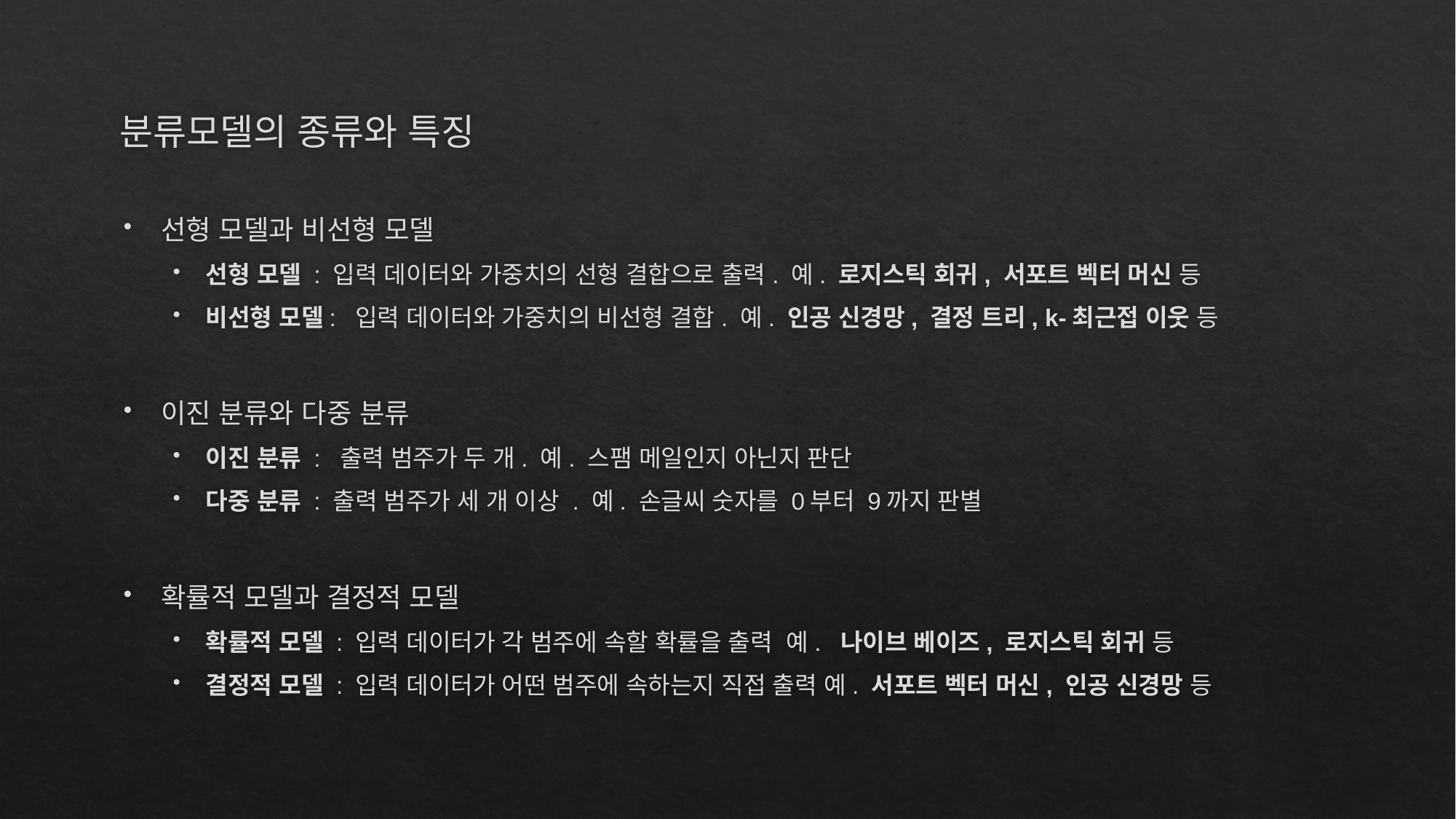

# 분류모델의 종류와 특징
선형 모델과 비선형 모델
선형 모델 : 입력 데이터와 가중치의 선형 결합으로 출력. 예. 로지스틱 회귀, 서포트 벡터 머신 등
비선형 모델:  입력 데이터와 가중치의 비선형 결합. 예. 인공 신경망, 결정 트리, k-최근접 이웃 등

이진 분류와 다중 분류
이진 분류 :  출력 범주가 두 개. 예. 스팸 메일인지 아닌지 판단
다중 분류 : 출력 범주가 세 개 이상 . 예. 손글씨 숫자를 0부터 9까지 판별

확률적 모델과 결정적 모델
확률적 모델 : 입력 데이터가 각 범주에 속할 확률을 출력  예.  나이브 베이즈, 로지스틱 회귀 등
결정적 모델 : 입력 데이터가 어떤 범주에 속하는지 직접 출력 예. 서포트 벡터 머신, 인공 신경망 등